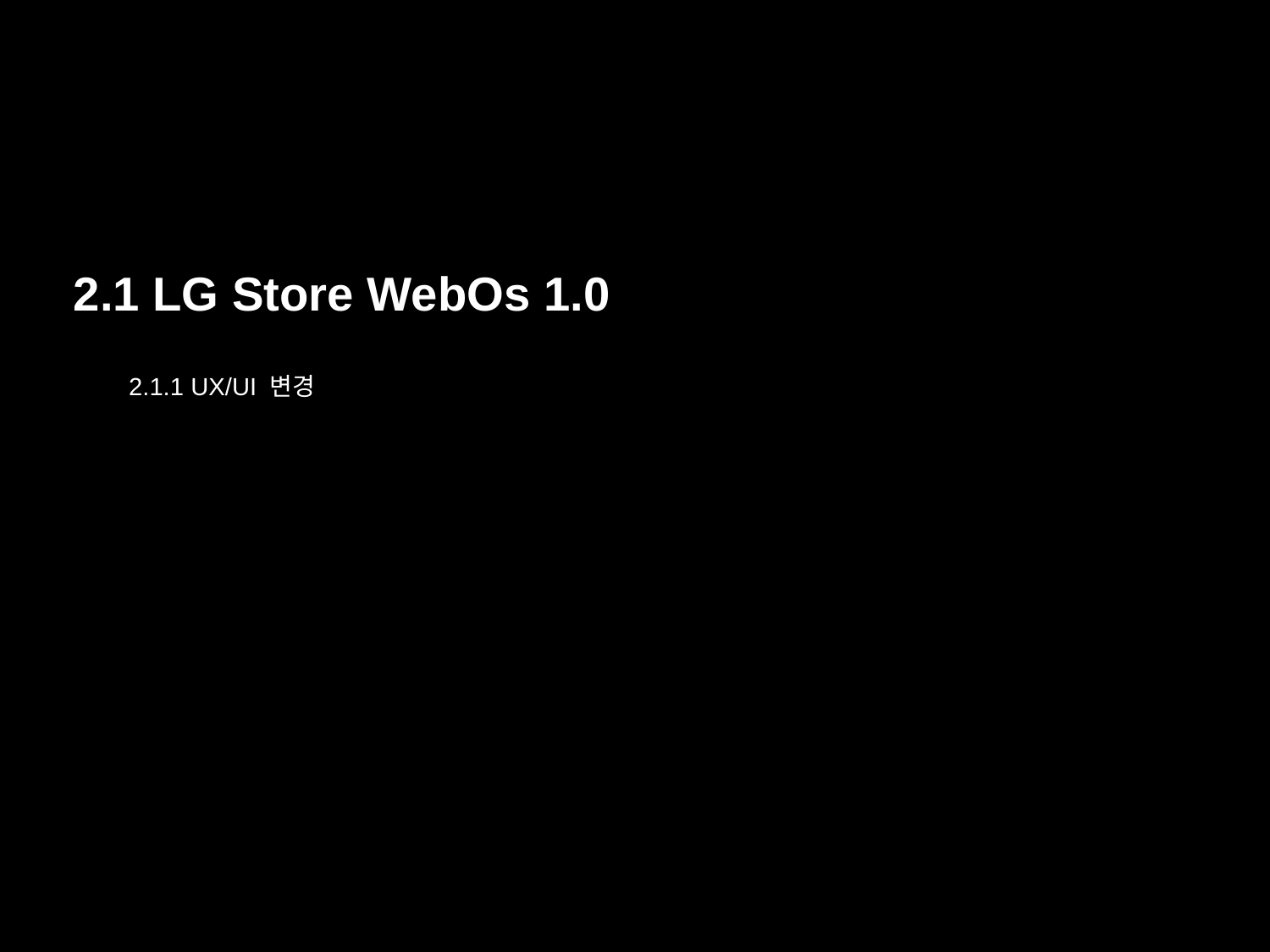

2.1 LG Store WebOs 1.0
2.1.1 UX/UI 변경